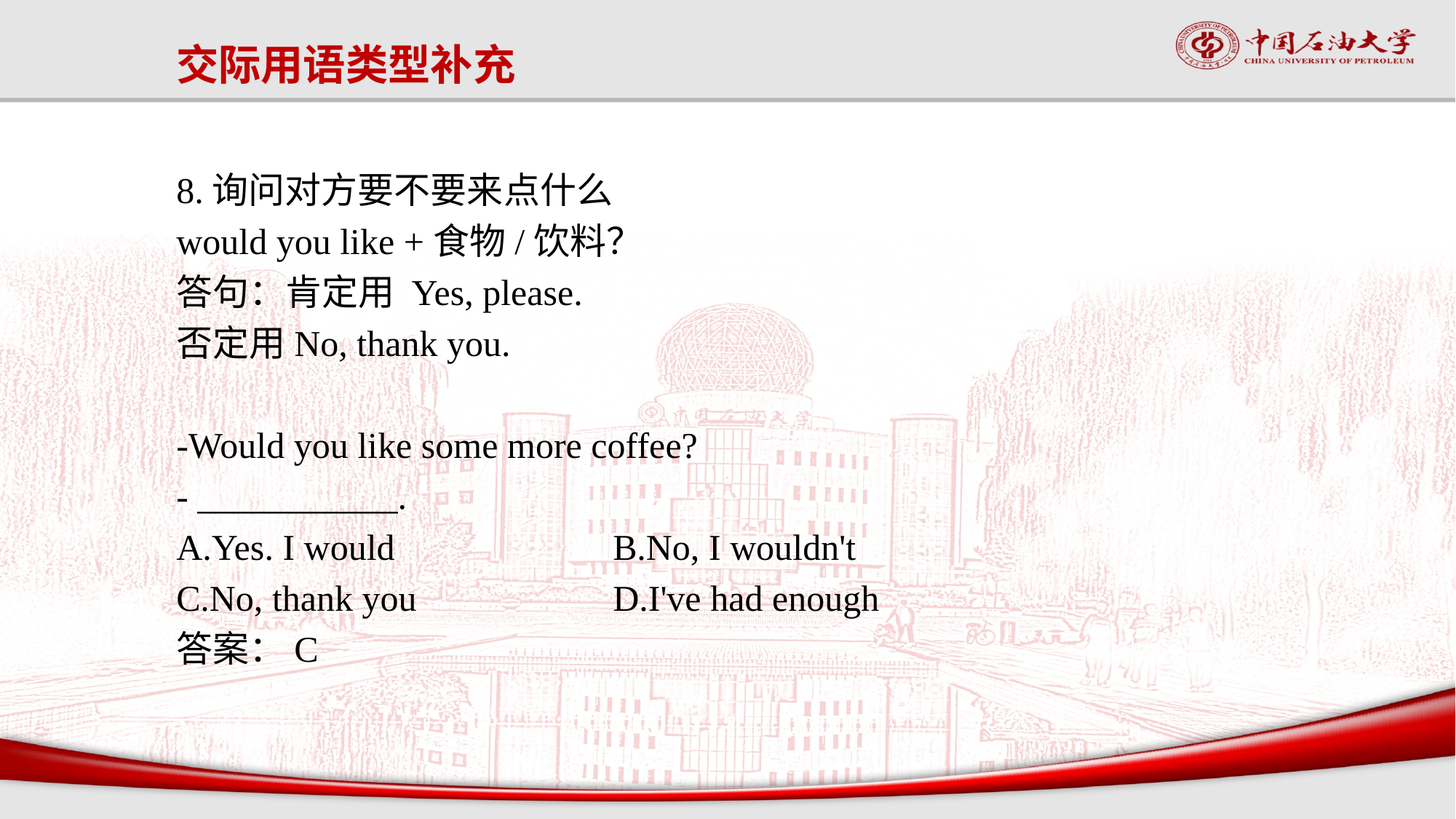

# 交际用语类型补充

8.询问对方要不要来点什么
would you like +食物/饮料？
答句：肯定用 Yes, please.
否定用No, thank you.

-Would you like some more coffee?
- ___________.
A.Yes. I would		B.No, I wouldn't
C.No, thank you		D.I've had enough
答案：C